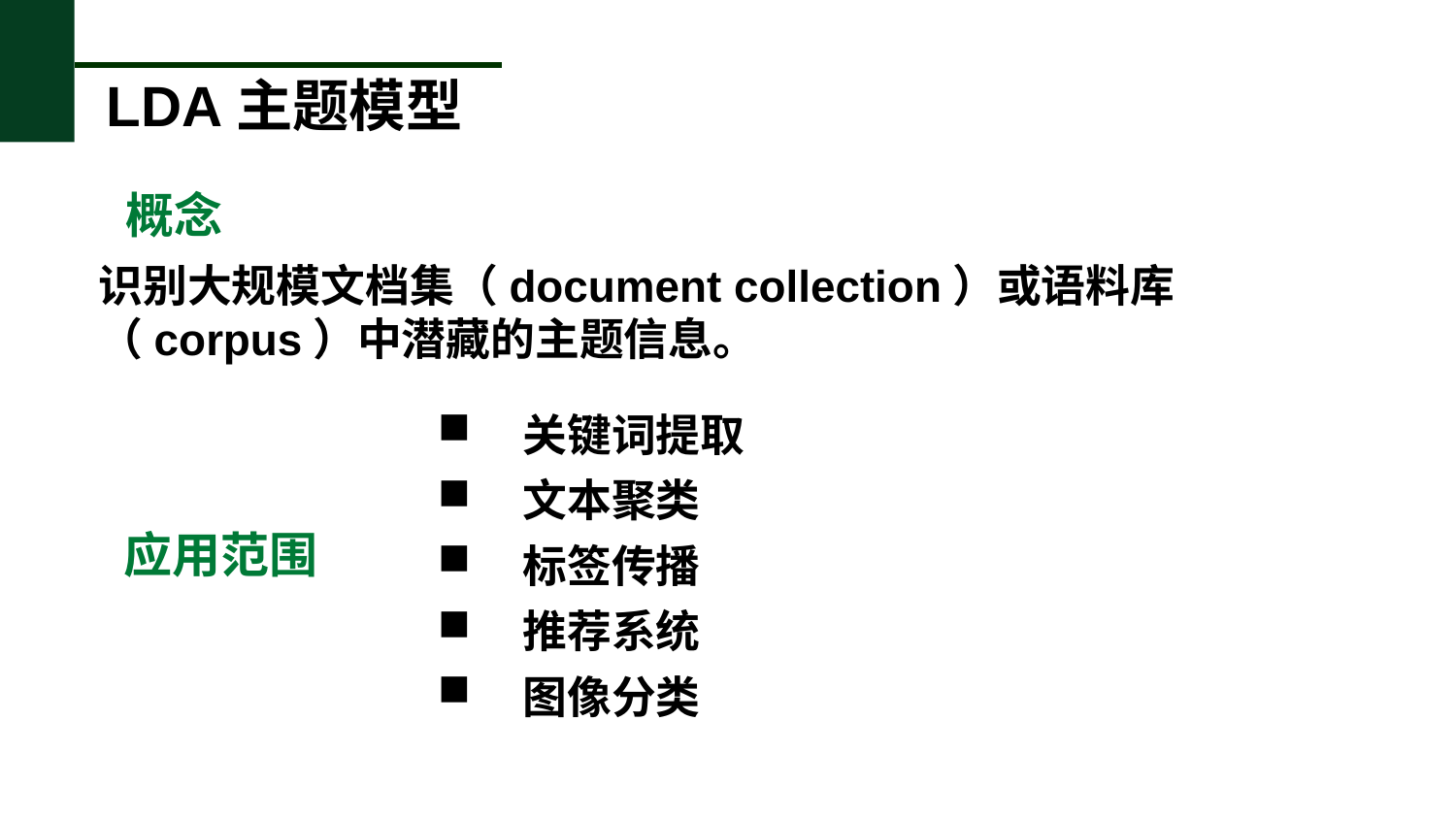

LDA主题模型
概念
识别大规模文档集（document collection）或语料库（corpus）中潜藏的主题信息。

    关键词提取
    文本聚类
    标签传播
    推荐系统
    图像分类
应用范围